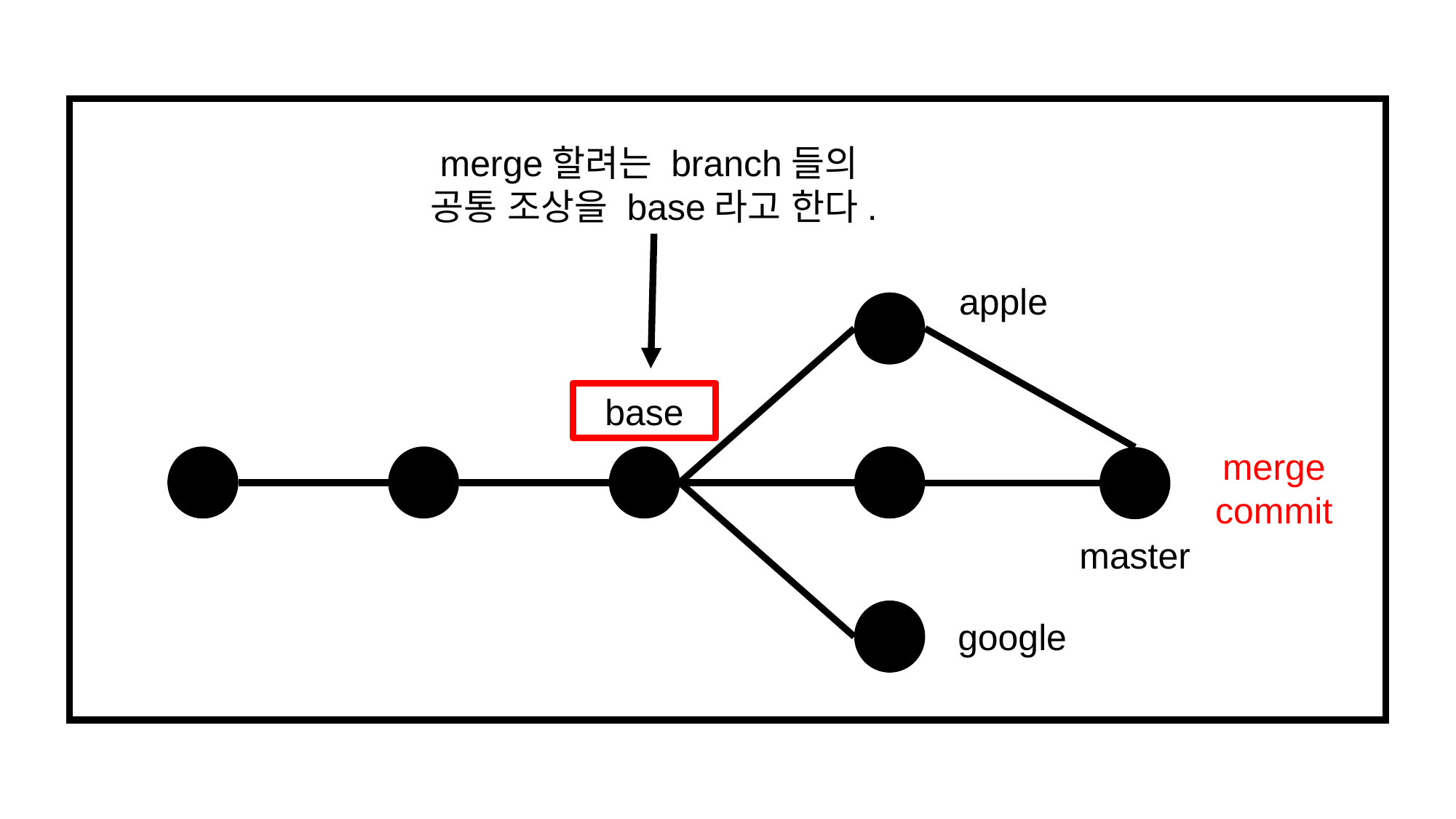

merge할려는 branch들의
공통 조상을 base라고 한다.
apple

base
merge
commit

master

google